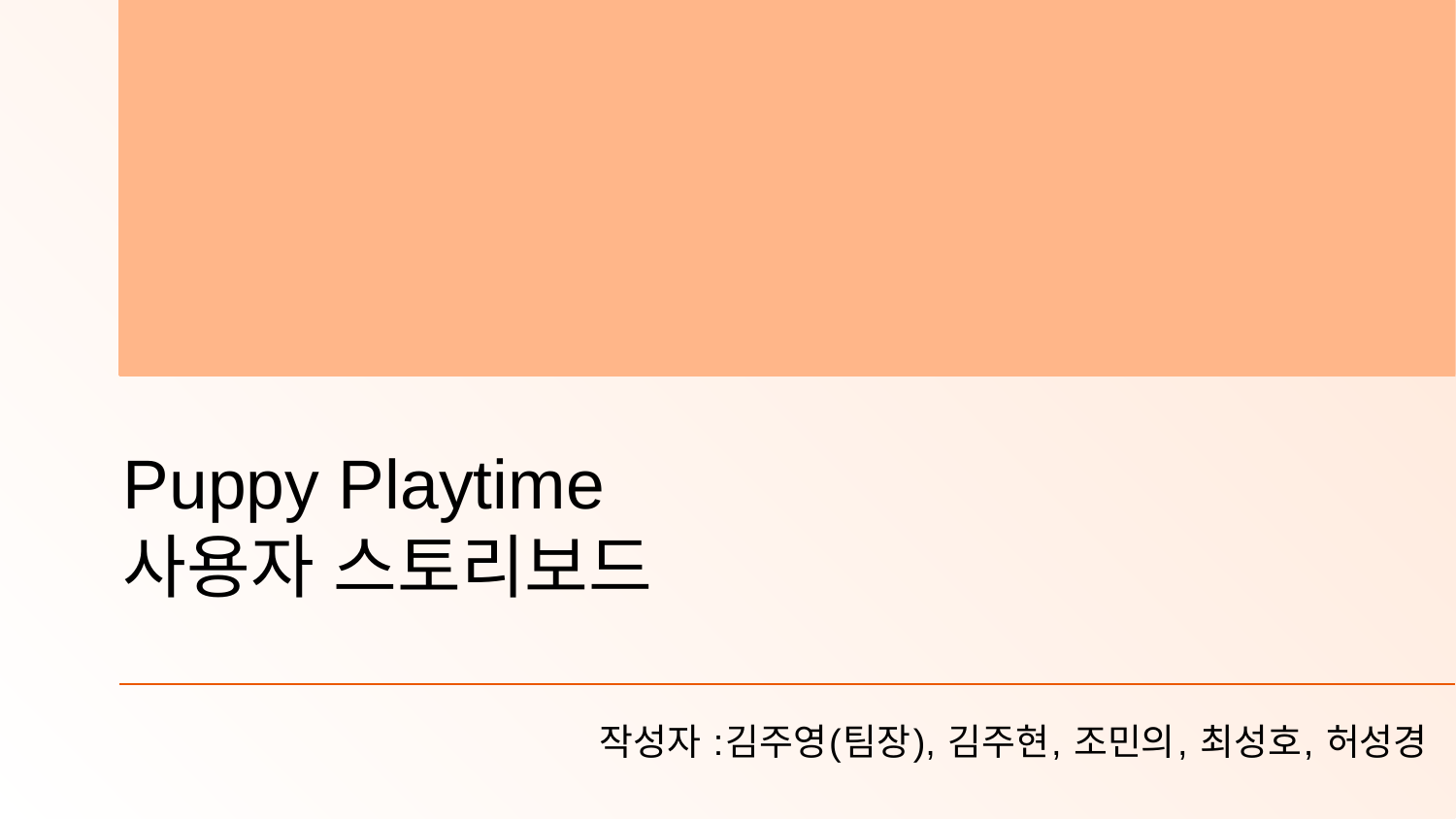

# Puppy Playtime
사용자 스토리보드
작성자 :김주영(팀장), 김주현, 조민의, 최성호, 허성경